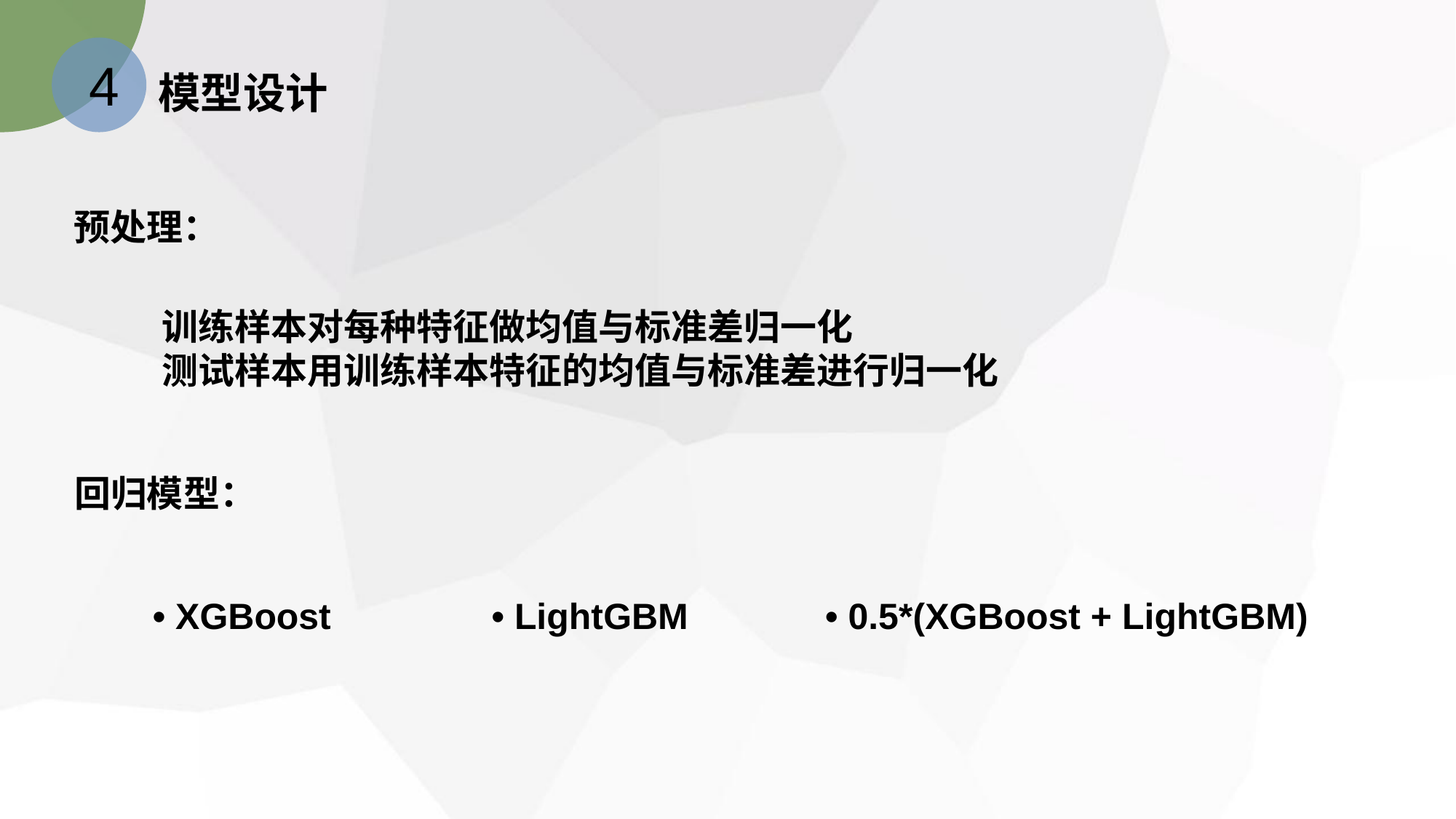

4
模型设计
预处理：
训练样本对每种特征做均值与标准差归一化
测试样本用训练样本特征的均值与标准差进行归一化
回归模型：
• XGBoost
• LightGBM
• 0.5*(XGBoost + LightGBM)